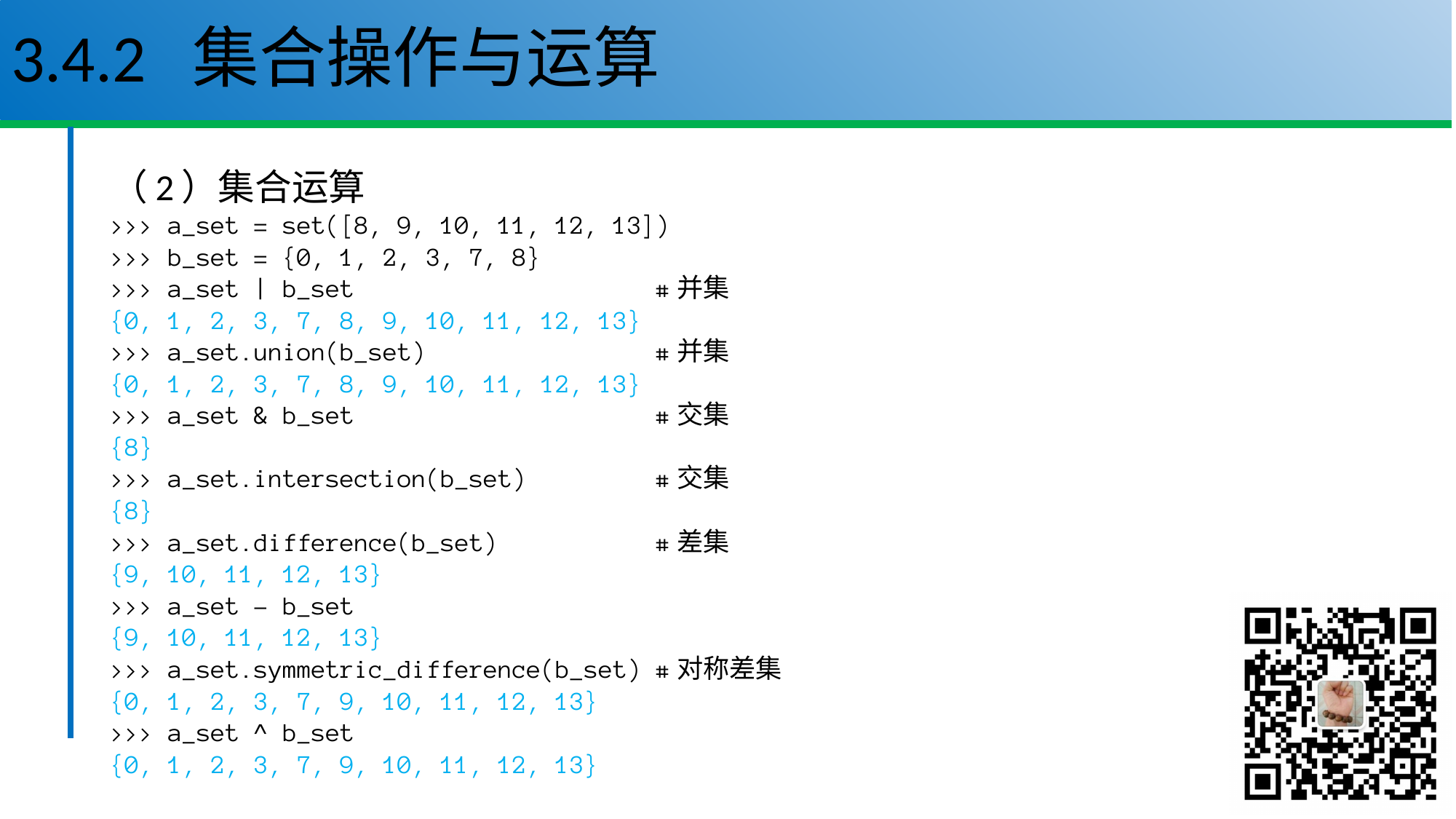

# 3.4.2  集合操作与运算
（2）集合运算
>>> a_set = set([8, 9, 10, 11, 12, 13])
>>> b_set = {0, 1, 2, 3, 7, 8}
>>> a_set | b_set                     #并集
{0, 1, 2, 3, 7, 8, 9, 10, 11, 12, 13}
>>> a_set.union(b_set)                #并集
{0, 1, 2, 3, 7, 8, 9, 10, 11, 12, 13}
>>> a_set & b_set                     #交集
{8}
>>> a_set.intersection(b_set)         #交集
{8}
>>> a_set.difference(b_set)           #差集
{9, 10, 11, 12, 13}
>>> a_set - b_set
{9, 10, 11, 12, 13}
>>> a_set.symmetric_difference(b_set) #对称差集
{0, 1, 2, 3, 7, 9, 10, 11, 12, 13}
>>> a_set ^ b_set
{0, 1, 2, 3, 7, 9, 10, 11, 12, 13}
70